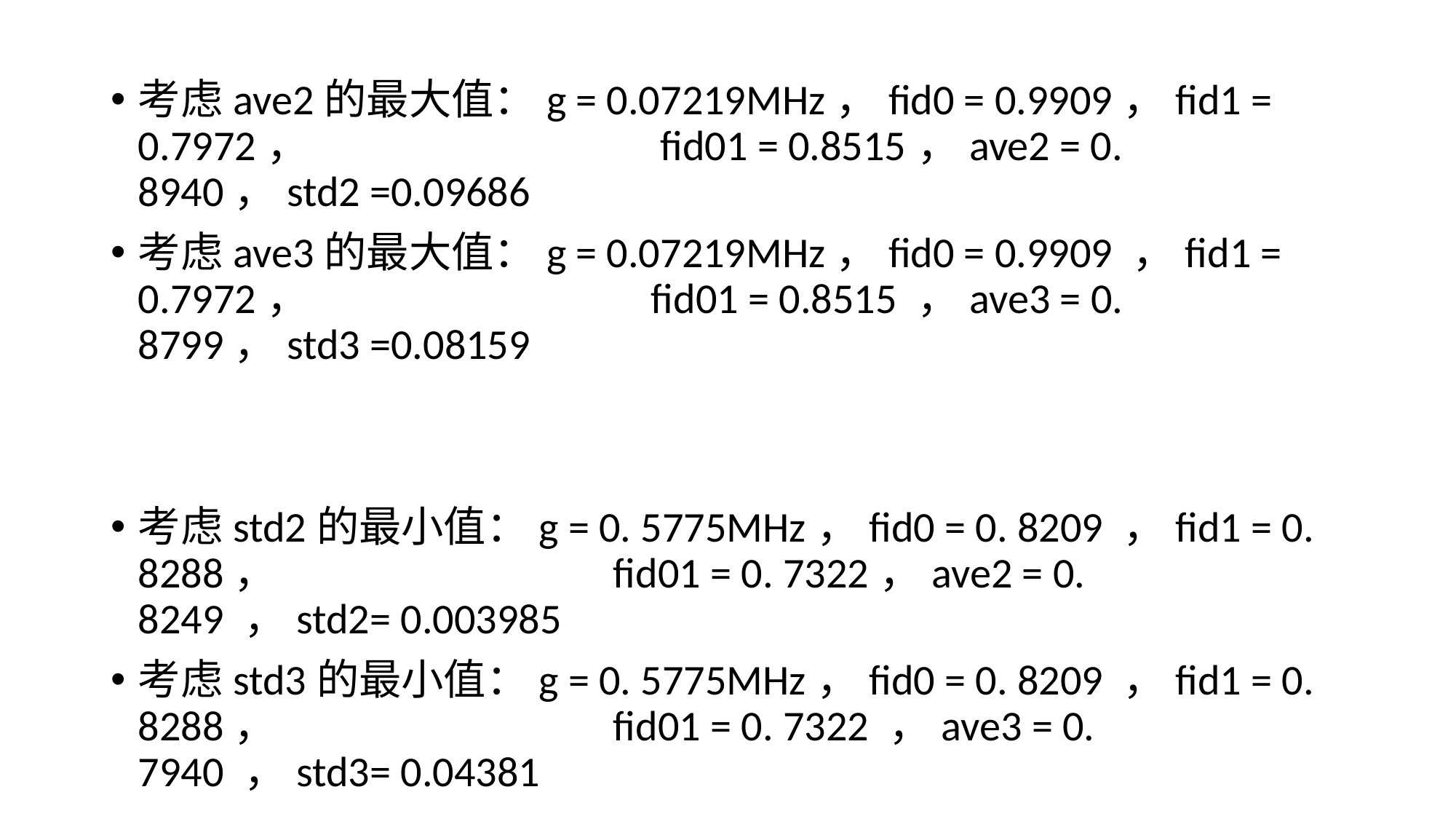

考虑ave2的最大值：g = 0.07219MHz，fid0 = 0.9909，fid1 = 0.7972，			        fid01 = 0.8515，ave2 = 0. 8940，std2 =0.09686
考虑ave3的最大值：g = 0.07219MHz，fid0 = 0.9909 ，fid1 = 0.7972，			       fid01 = 0.8515 ，ave3 = 0. 8799，std3 =0.08159

考虑std2的最小值：g = 0. 5775MHz，fid0 = 0. 8209 ，fid1 = 0. 8288，			   fid01 = 0. 7322，ave2 = 0. 8249 ，std2= 0.003985
考虑std3的最小值：g = 0. 5775MHz，fid0 = 0. 8209 ，fid1 = 0. 8288，			   fid01 = 0. 7322 ，ave3 = 0. 7940 ，std3= 0.04381